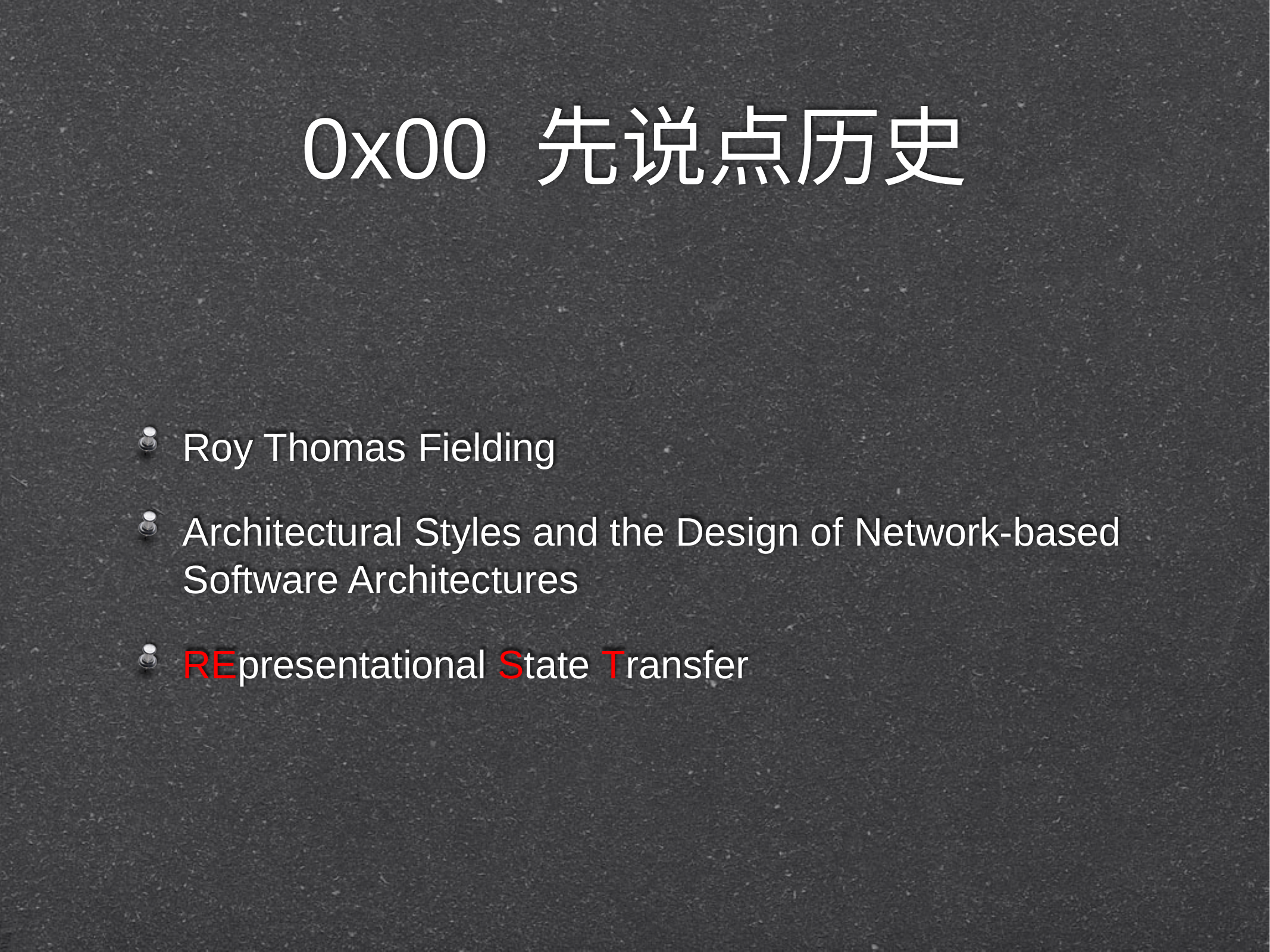

# 0x00 先说点历史
Roy Thomas Fielding
Architectural Styles and the Design of Network-based Software Architectures
REpresentational State Transfer